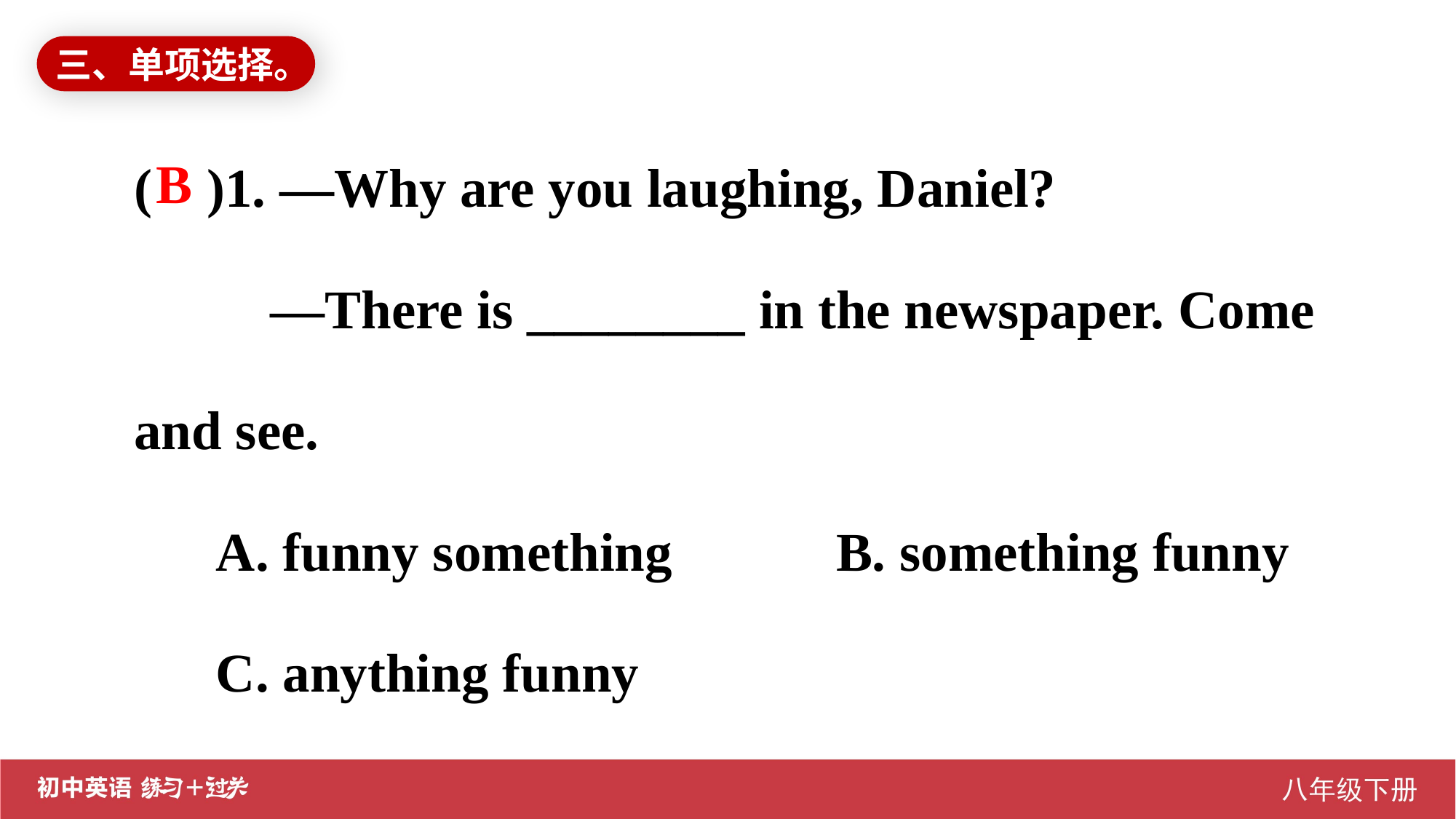

三、单项选择。
(    )1. —Why are you laughing, Daniel?
          —There is ________ in the newspaper. Come and see.
      A. funny something            B. something funny
      C. anything funny
B